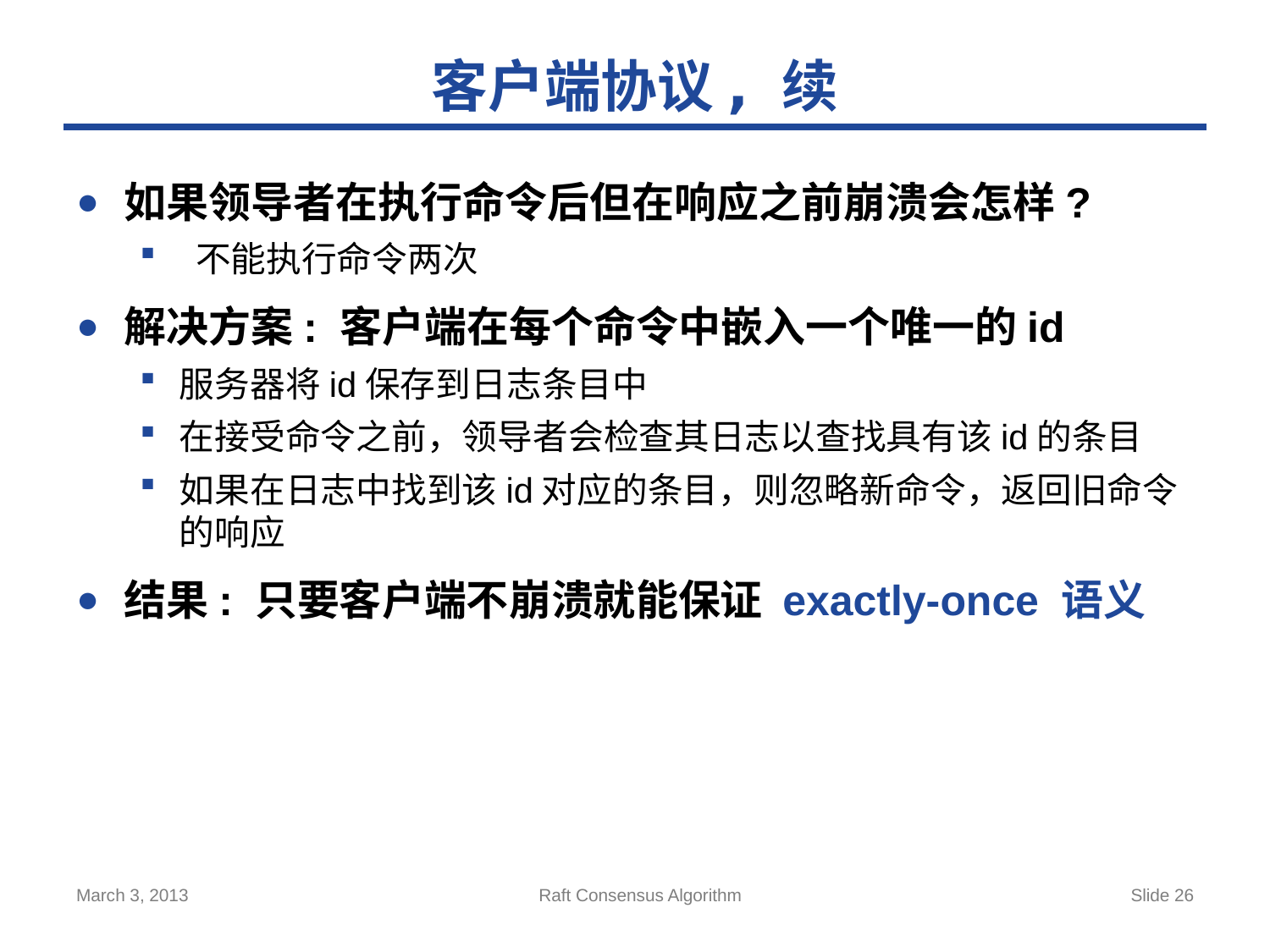

# 客户端协议, 续
如果领导者在执行命令后但在响应之前崩溃会怎样?
 不能执行命令两次
解决方案: 客户端在每个命令中嵌入一个唯一的id
服务器将id保存到日志条目中
在接受命令之前，领导者会检查其日志以查找具有该id的条目
如果在日志中找到该id对应的条目，则忽略新命令，返回旧命令的响应
结果: 只要客户端不崩溃就能保证 exactly-once 语义
March 3, 2013
Raft Consensus Algorithm
Slide 26